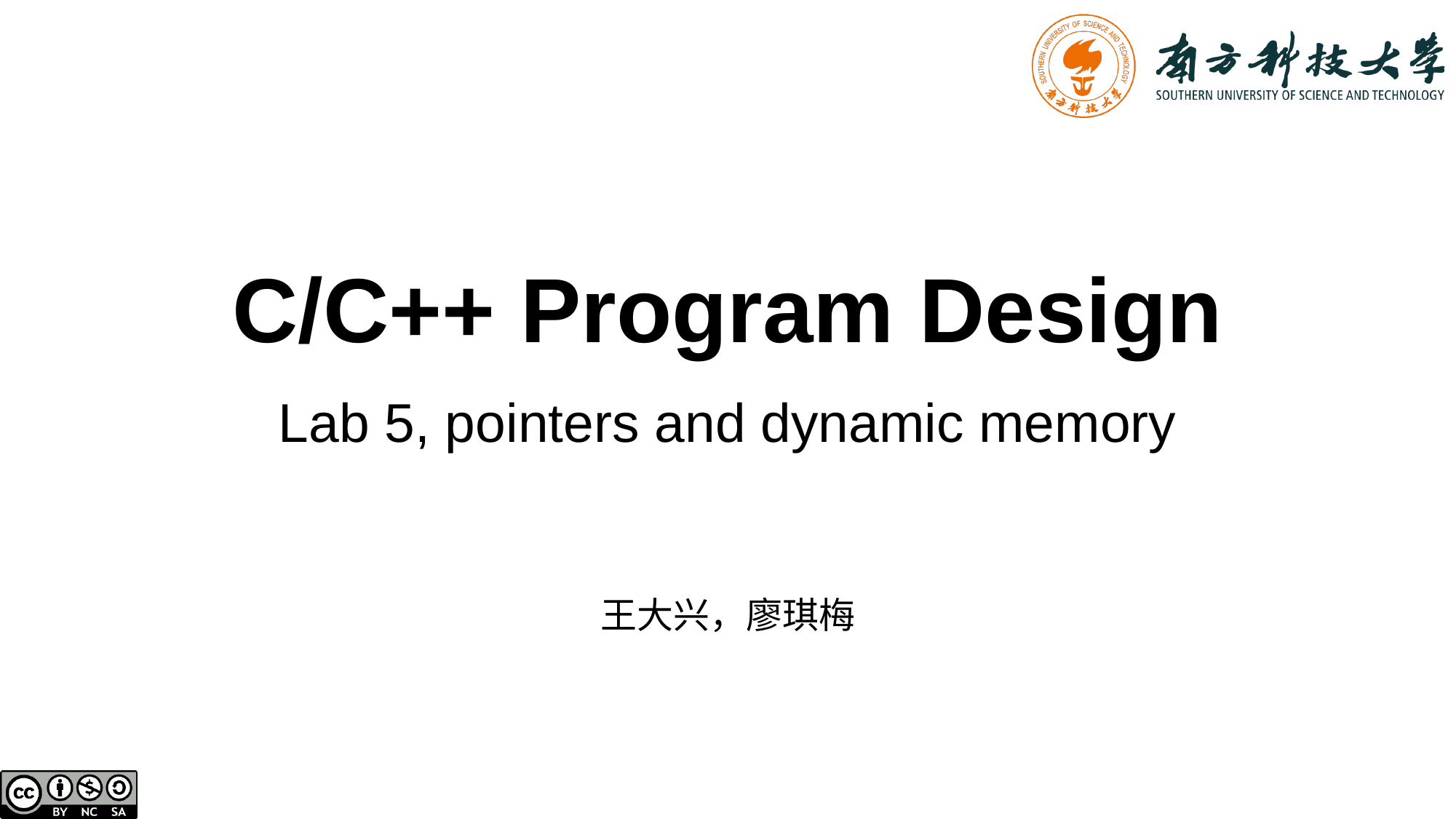

# C/C++ Program Design
Lab 5, pointers and dynamic memory

王大兴，廖琪梅